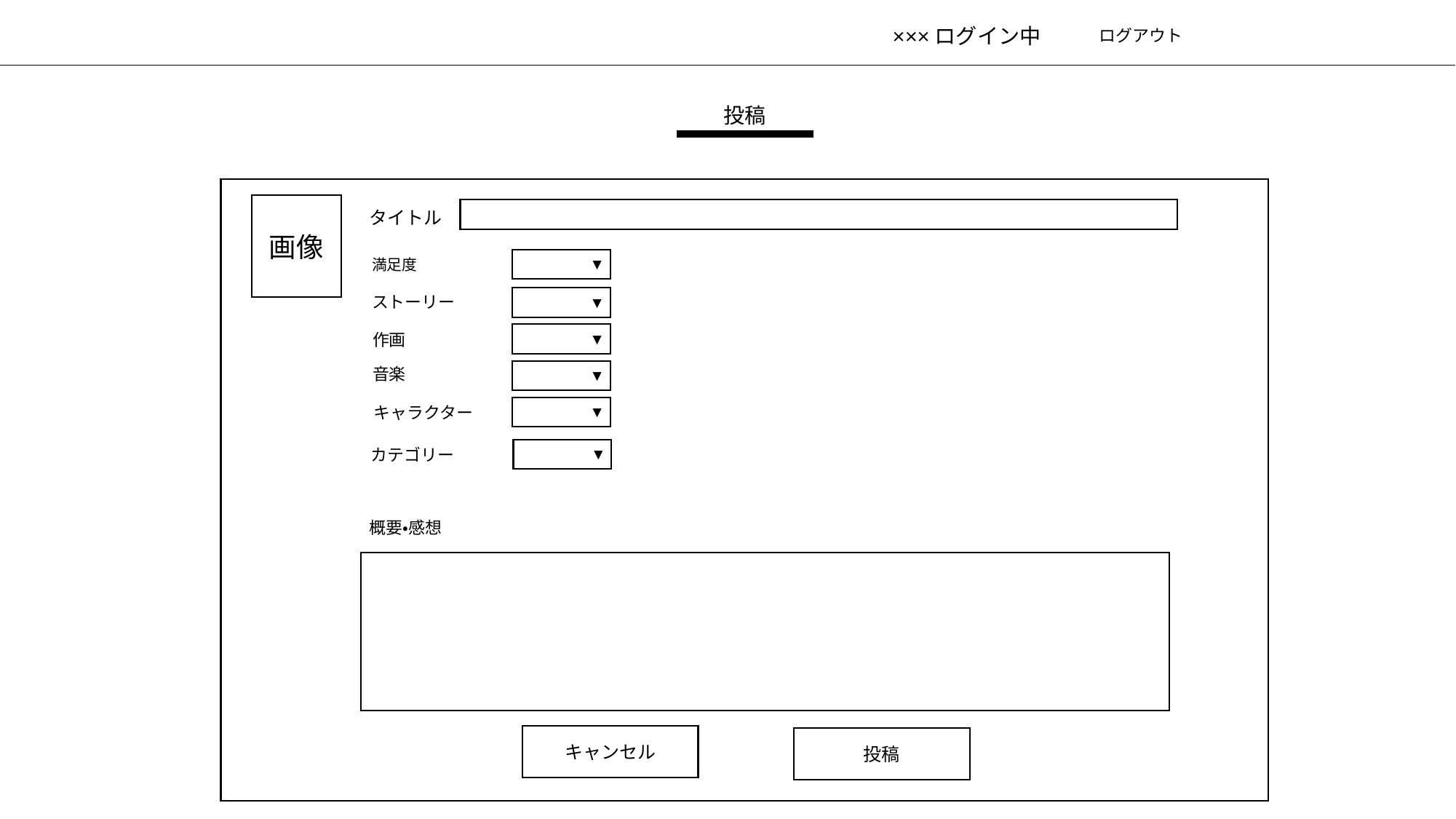

×××ログイン中
ログアウト
投稿

画像

タイトル
▼

満足度
ストーリー
▼

▼
作画

音楽
▼

▼
キャラクター

▼
カテゴリー

概要・感想

キャンセル
投稿